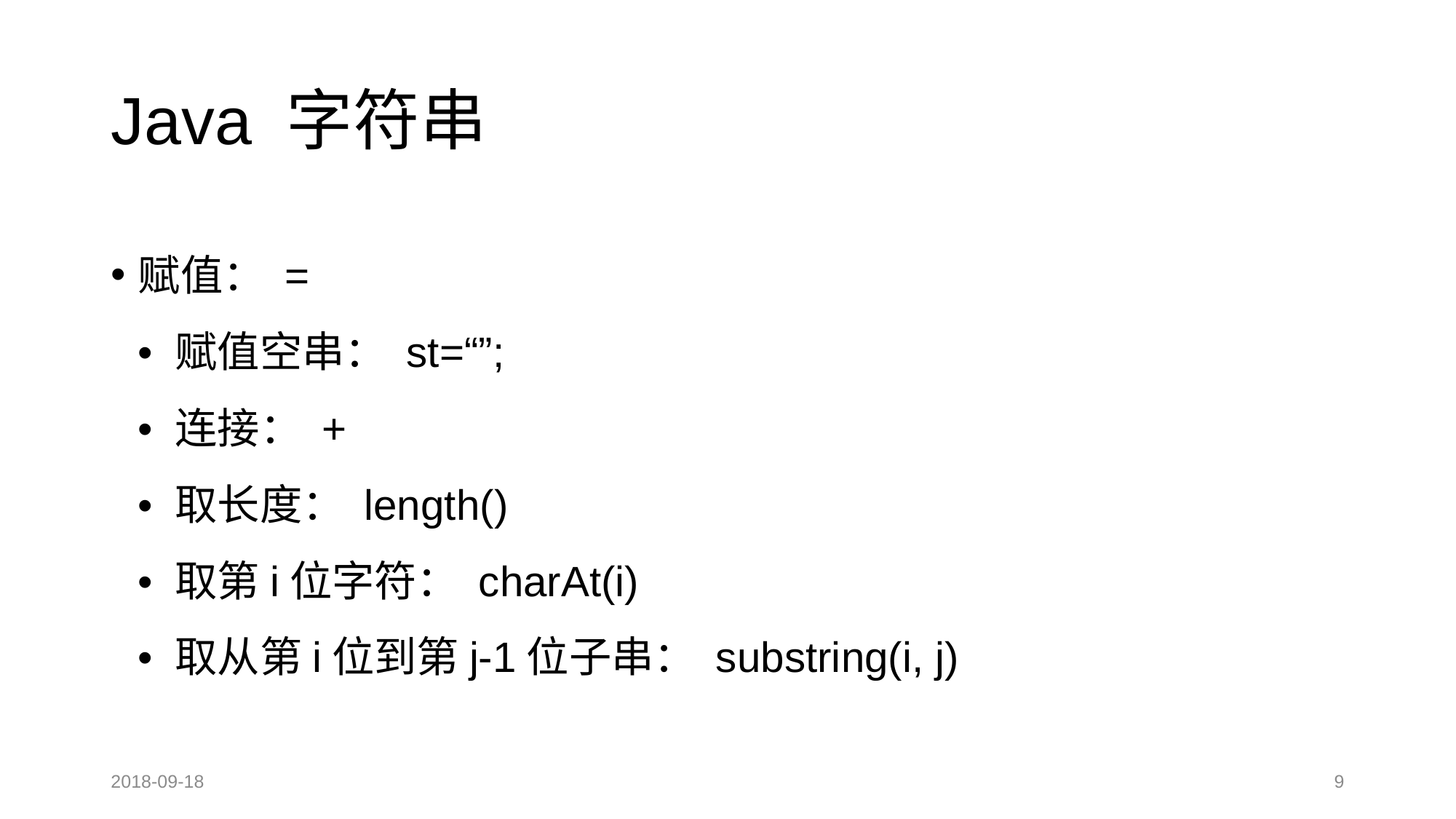

# Java 字符串
赋值： =
• 赋值空串： st=“”;
• 连接： +
• 取长度： length()
• 取第i位字符： charAt(i)
• 取从第i位到第j-1位子串： substring(i, j)
2018-09-18
9